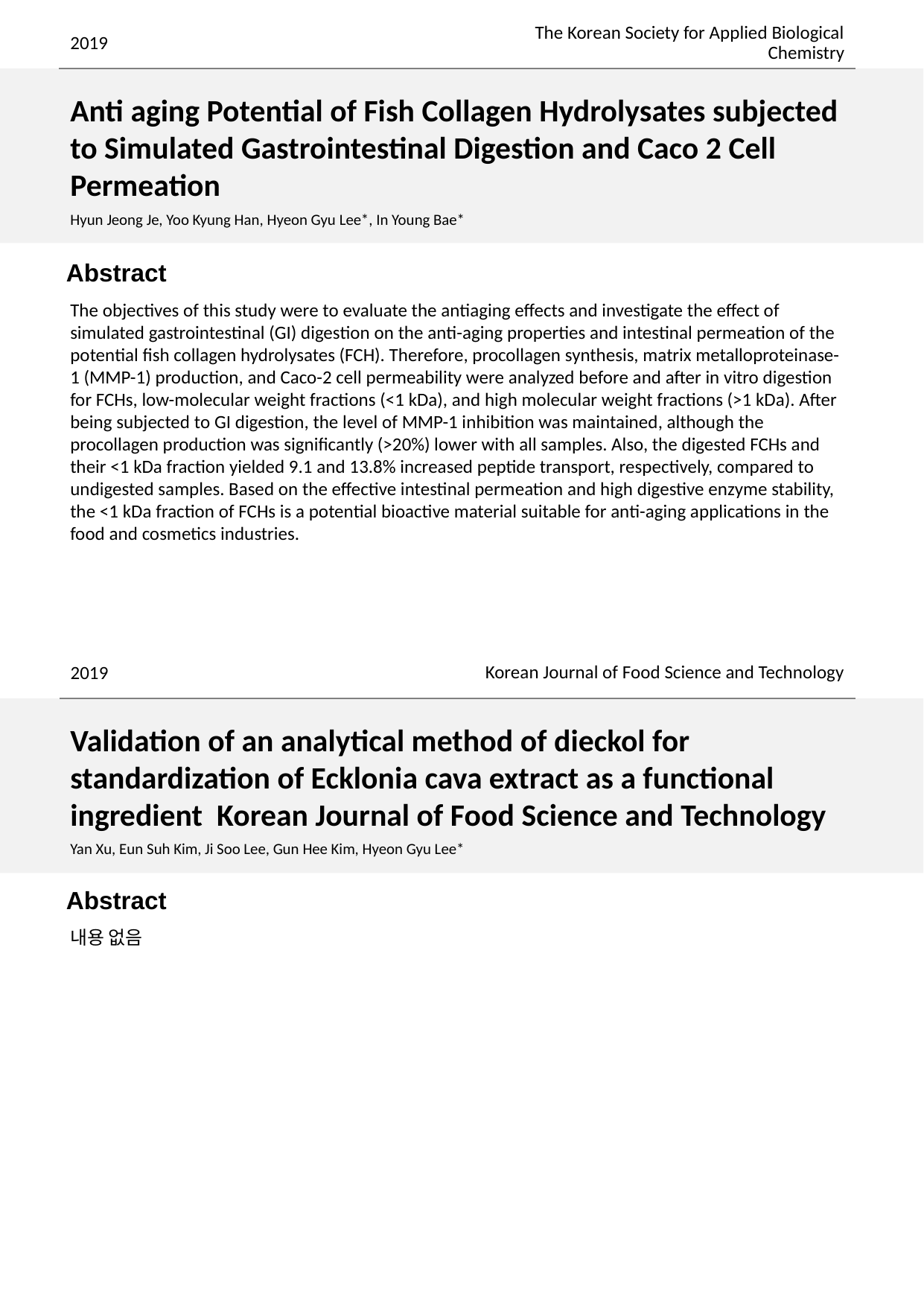

2019
The Korean Society for Applied Biological Chemistry
Anti aging Potential of Fish Collagen Hydrolysates subjected to Simulated Gastrointestinal Digestion and Caco 2 Cell Permeation
Hyun Jeong Je, Yoo Kyung Han, Hyeon Gyu Lee*, In Young Bae*
The objectives of this study were to evaluate the antiaging effects and investigate the effect of simulated gastrointestinal (GI) digestion on the anti-aging properties and intestinal permeation of the potential fish collagen hydrolysates (FCH). Therefore, procollagen synthesis, matrix metalloproteinase-1 (MMP-1) production, and Caco-2 cell permeability were analyzed before and after in vitro digestion for FCHs, low-molecular weight fractions (<1 kDa), and high molecular weight fractions (>1 kDa). After being subjected to GI digestion, the level of MMP-1 inhibition was maintained, although the procollagen production was significantly (>20%) lower with all samples. Also, the digested FCHs and their <1 kDa fraction yielded 9.1 and 13.8% increased peptide transport, respectively, compared to undigested samples. Based on the effective intestinal permeation and high digestive enzyme stability, the <1 kDa fraction of FCHs is a potential bioactive material suitable for anti-aging applications in the food and cosmetics industries.
Korean Journal of Food Science and Technology
2019
Validation of an analytical method of dieckol for standardization of Ecklonia cava extract as a functional ingredient  Korean Journal of Food Science and Technology
Yan Xu, Eun Suh Kim, Ji Soo Lee, Gun Hee Kim, Hyeon Gyu Lee*
내용 없음